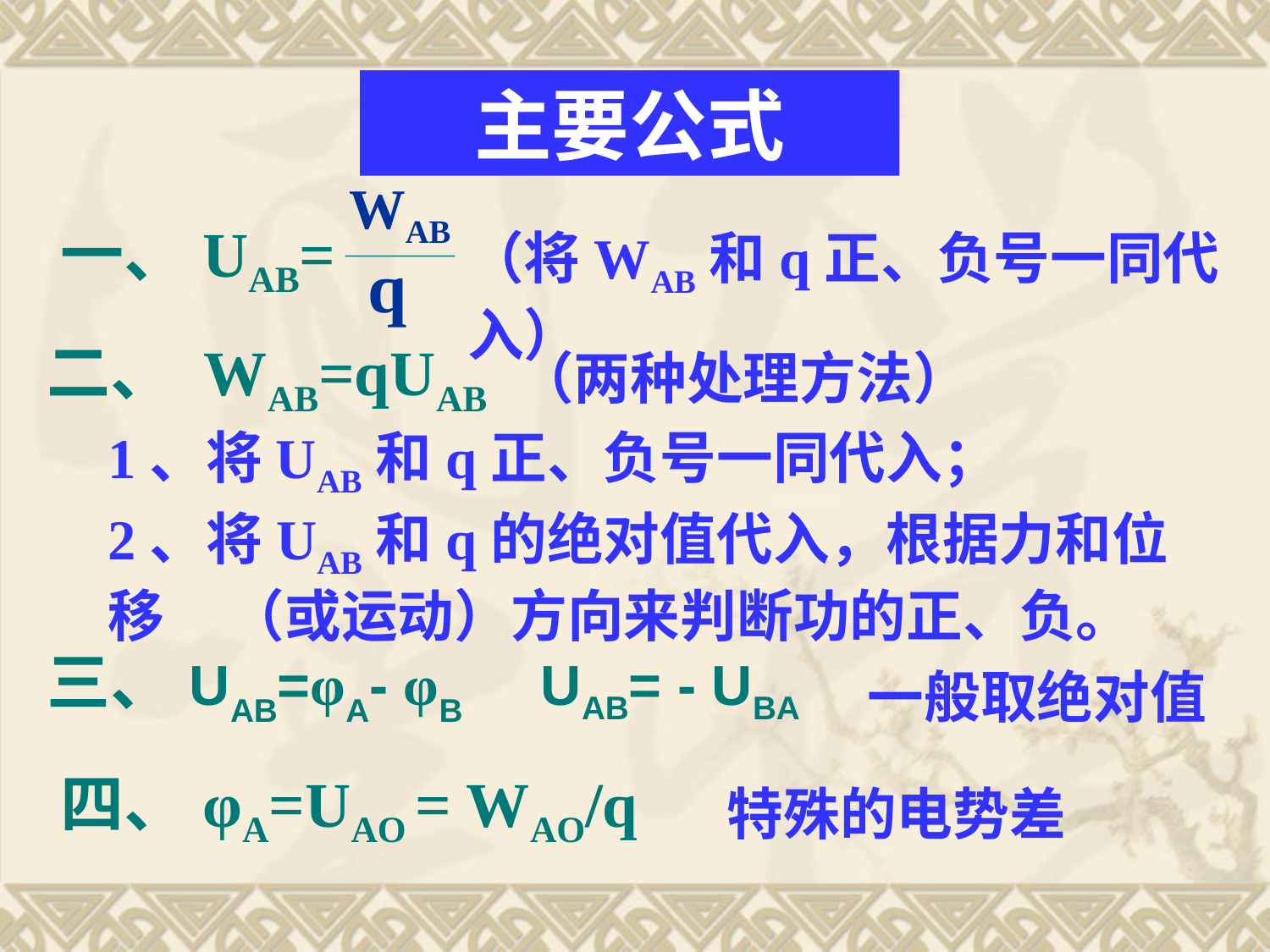

主要公式
WAB
   一、UAB=
（将WAB和q正、负号一同代入）
q

二、 WAB=qUAB
（两种处理方法）
1、将UAB和q正、负号一同代入；
2、将UAB和q的绝对值代入，根据力和位移     （或运动）方向来判断功的正、负。
三、UAB=φA- φB     UAB= - UBA
一般取绝对值
四、φA=UAO = WAO/q
特殊的电势差